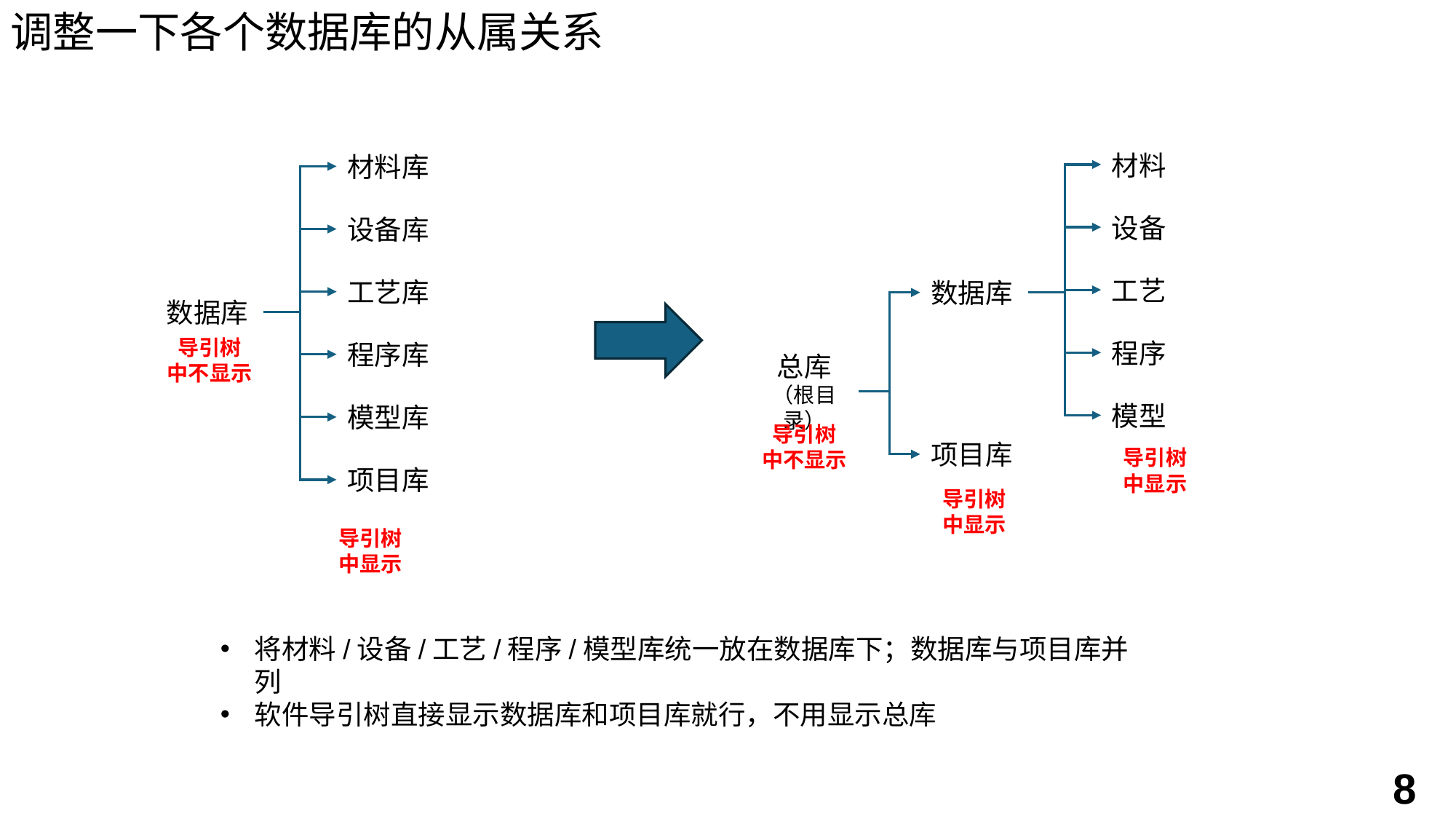

调整一下各个数据库的从属关系
材料
材料库
设备
设备库
工艺
工艺库
数据库
数据库

导引树
中不显示
程序
程序库
总库
（根目录）
模型
模型库
导引树
中不显示
项目库
导引树
中显示
项目库
导引树
中显示
导引树
中显示
将材料/设备/工艺/程序/模型库统一放在数据库下；数据库与项目库并列
软件导引树直接显示数据库和项目库就行，不用显示总库
8